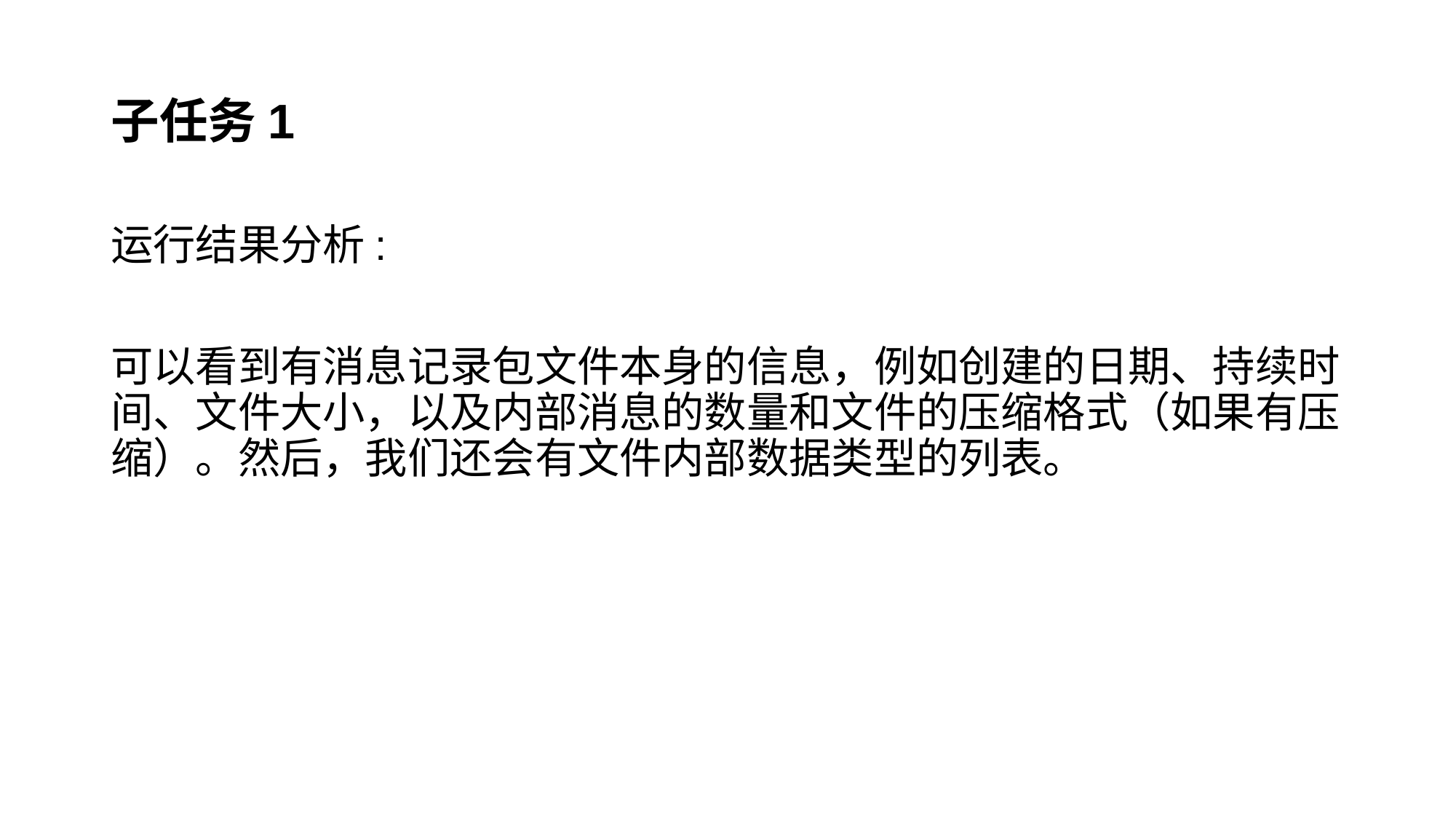

# 子任务1
运行结果分析:

可以看到有消息记录包文件本身的信息，例如创建的日期、持续时间、文件大小，以及内部消息的数量和文件的压缩格式（如果有压缩）。然后，我们还会有文件内部数据类型的列表。